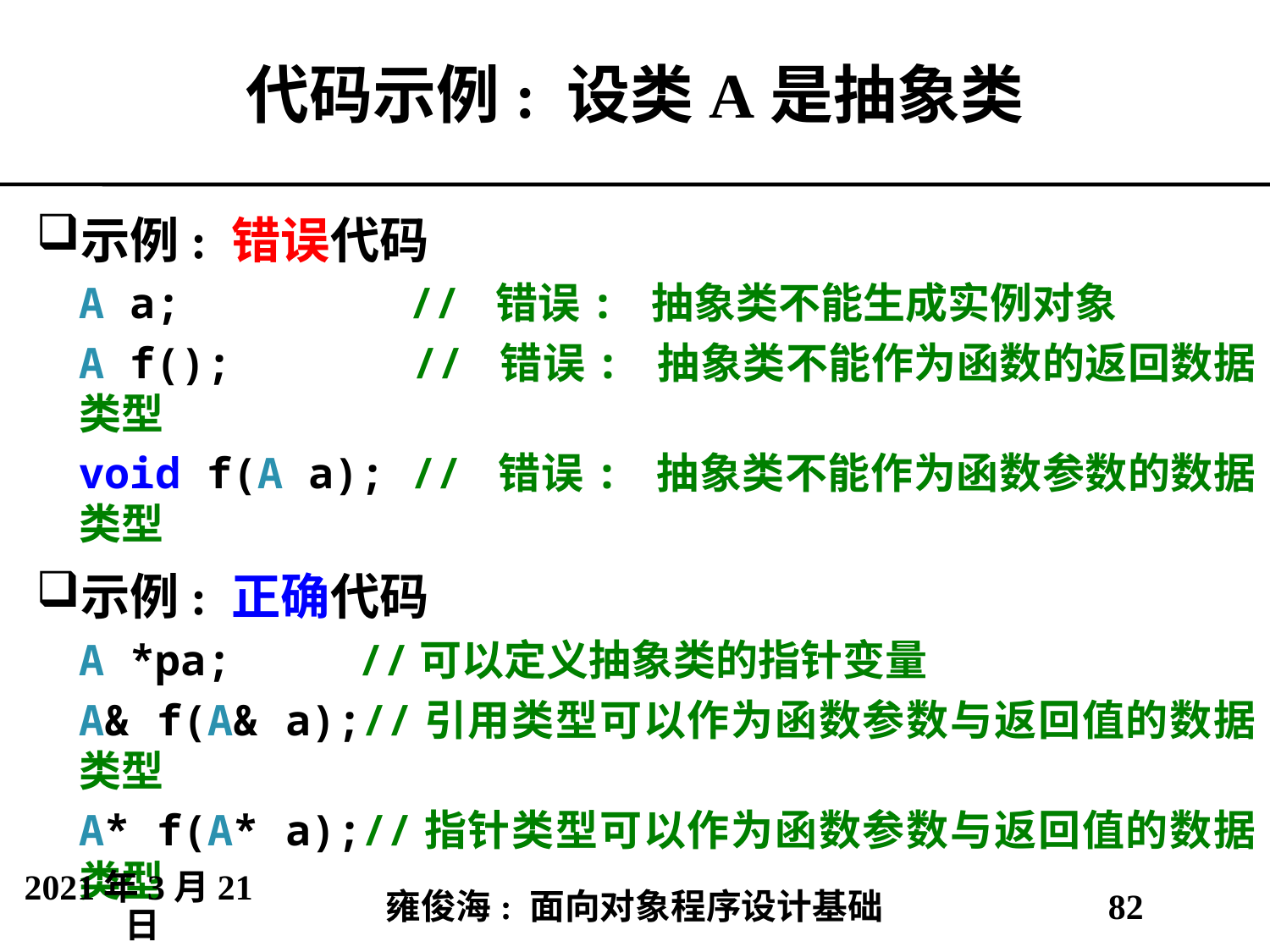

# 代码示例: 设类A是抽象类

示例: 错误代码
A a;         // 错误: 抽象类不能生成实例对象
A f();       // 错误: 抽象类不能作为函数的返回数据类型
void f(A a); // 错误: 抽象类不能作为函数参数的数据类型
示例: 正确代码
A *pa;     //可以定义抽象类的指针变量
A& f(A& a);//引用类型可以作为函数参数与返回值的数据类型
A* f(A* a);//指针类型可以作为函数参数与返回值的数据类型
2021年3月21日
雍俊海: 面向对象程序设计基础
82